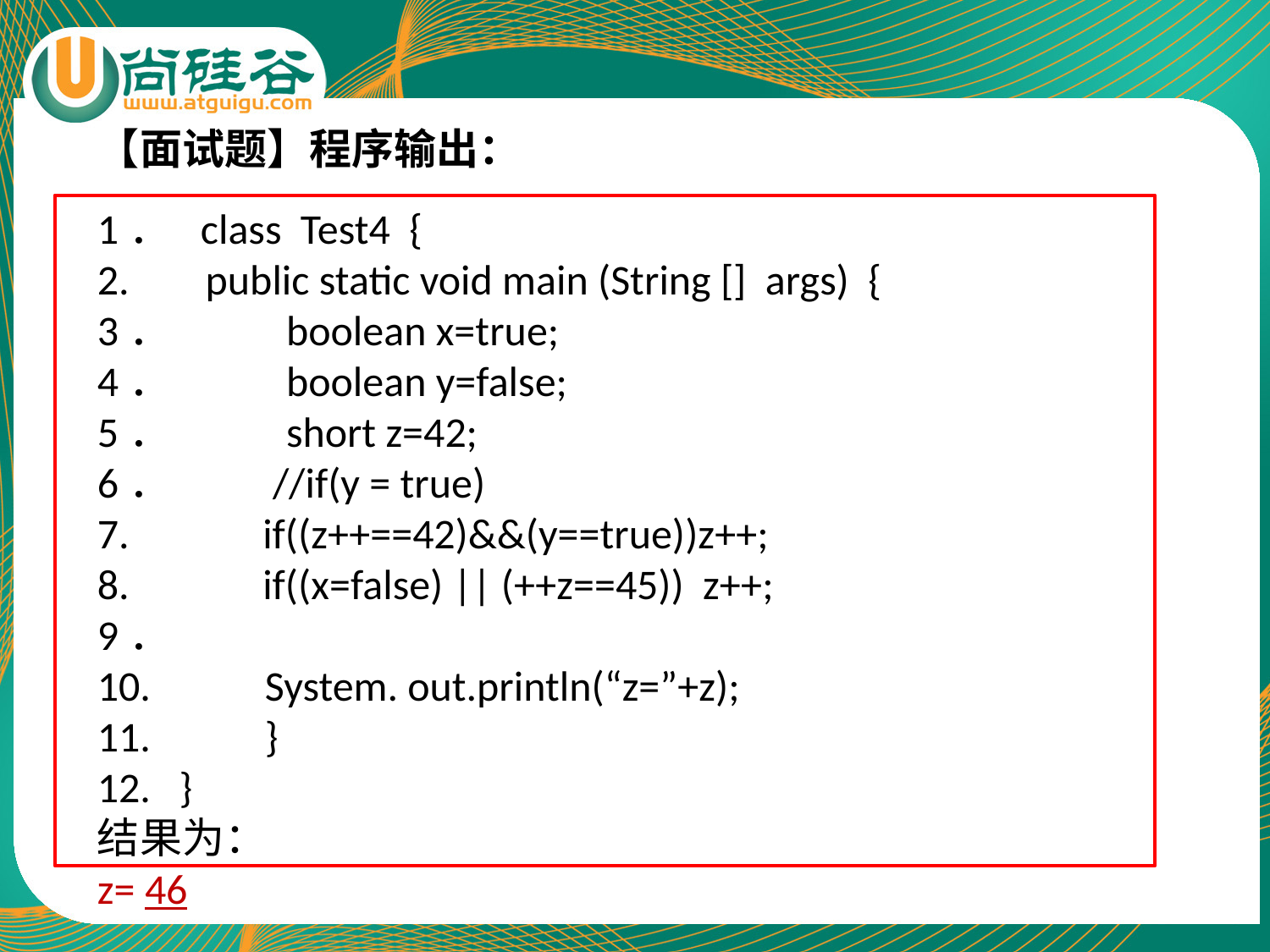

【面试题】程序输出：

1．  class  Test4  {
2.        public static void main (String []  args)  {
3．           boolean x=true;
4．           boolean y=false;
5．           short z=42;
6．	    //if(y = true)
7.              if((z++==42)&&(y==true))z++;
8.              if((x=false) || (++z==45))  z++;
9．
10.            System. out.println(“z=”+z);
11.            }
12.   }
结果为：
z= 46